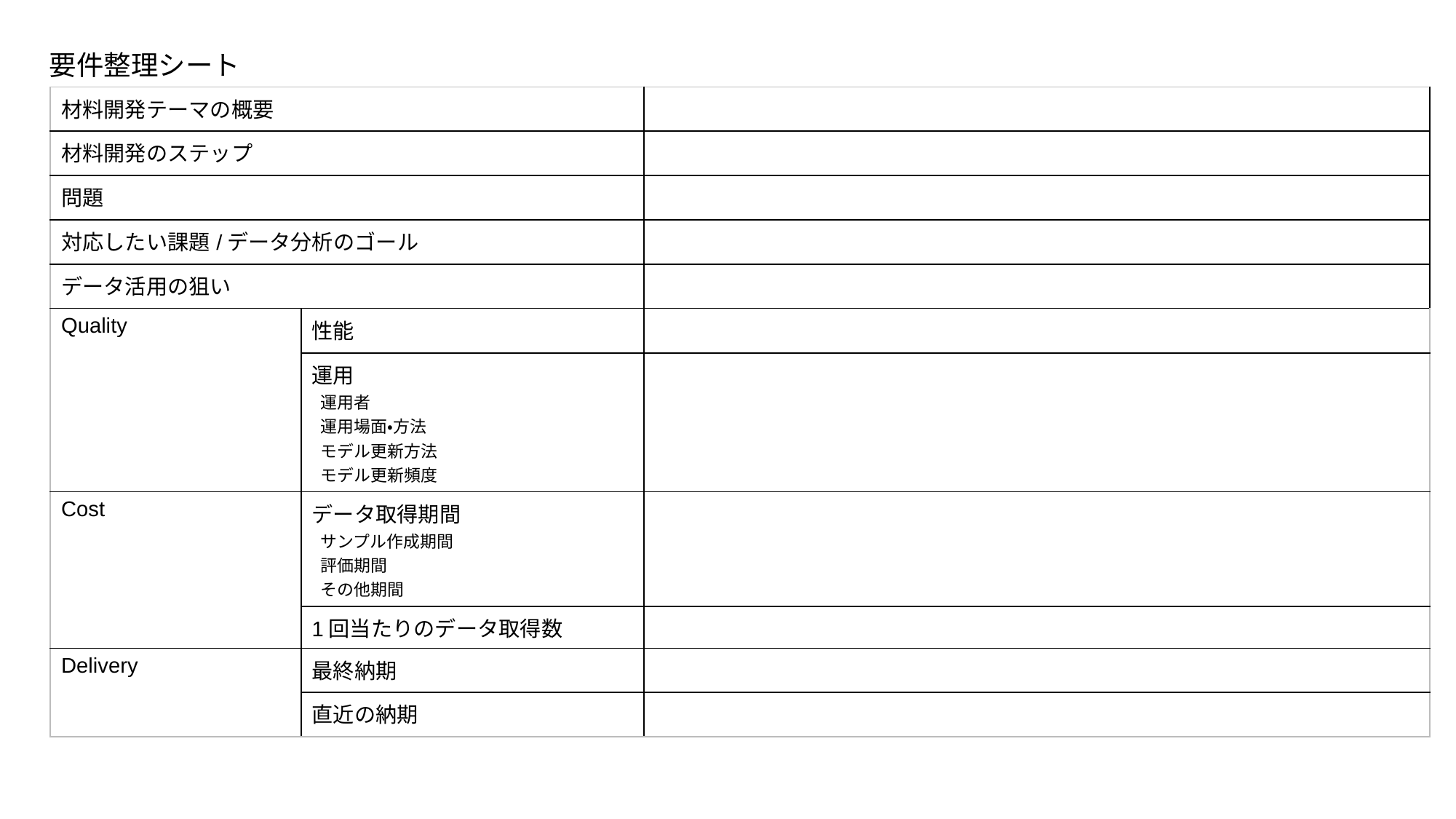

要件整理シート
| 材料開発テーマの概要 |  |  |
| --- | --- | --- |
| 材料開発のステップ |  |  |
| 問題 |  |  |
| 対応したい課題/データ分析のゴール |  |  |
| データ活用の狙い |  |  |
| Quality | 性能 |  |
|  | 運用 運用者 運用場面・方法 モデル更新方法 モデル更新頻度 |  |
| Cost | データ取得期間 サンプル作成期間 評価期間 その他期間 |  |
|  | 1回当たりのデータ取得数 |  |
| Delivery | 最終納期 |  |
|  | 直近の納期 |  |